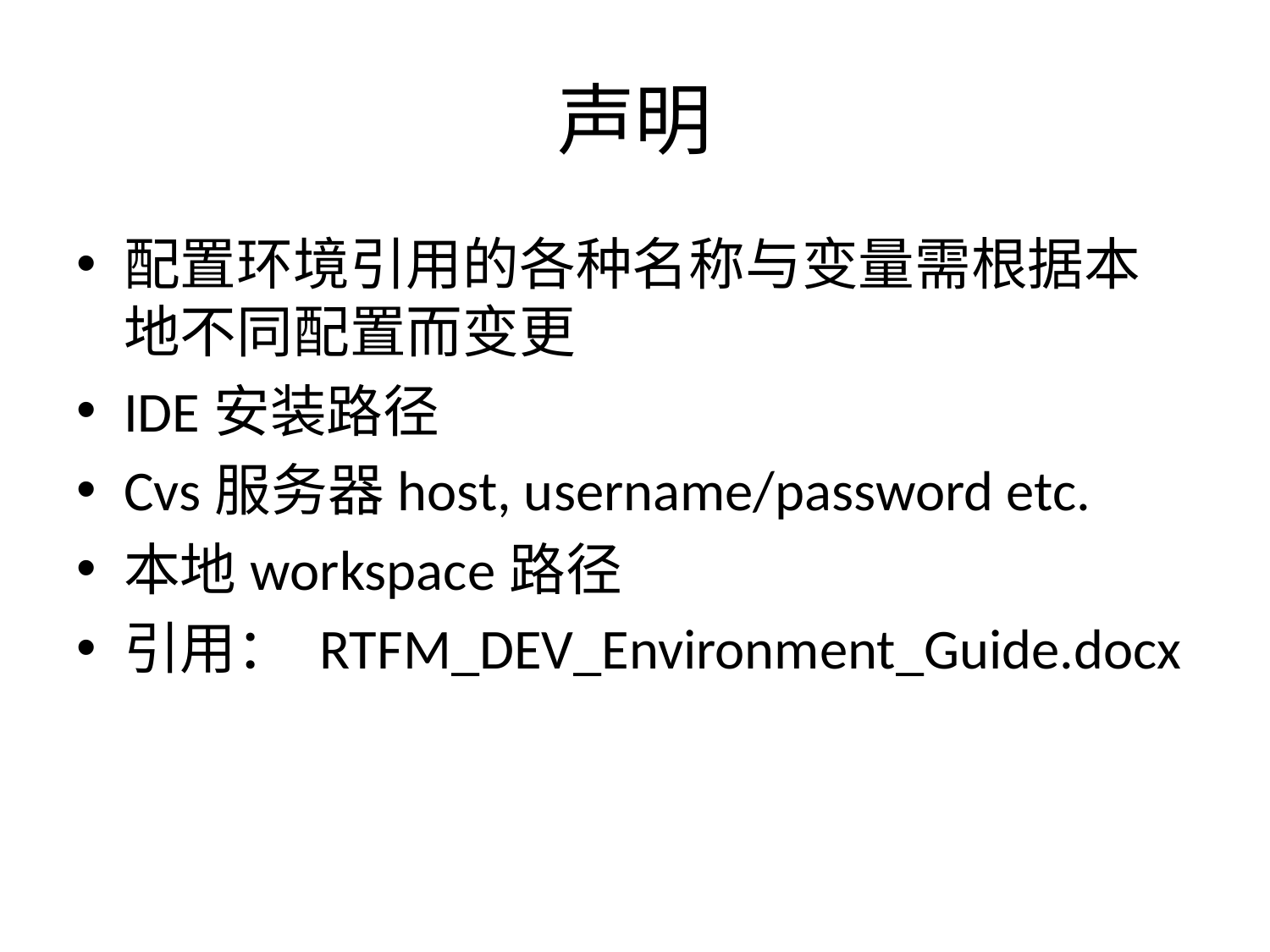

# 声明
配置环境引用的各种名称与变量需根据本地不同配置而变更
IDE安装路径
Cvs服务器host, username/password etc.
本地workspace路径
引用： RTFM_DEV_Environment_Guide.docx